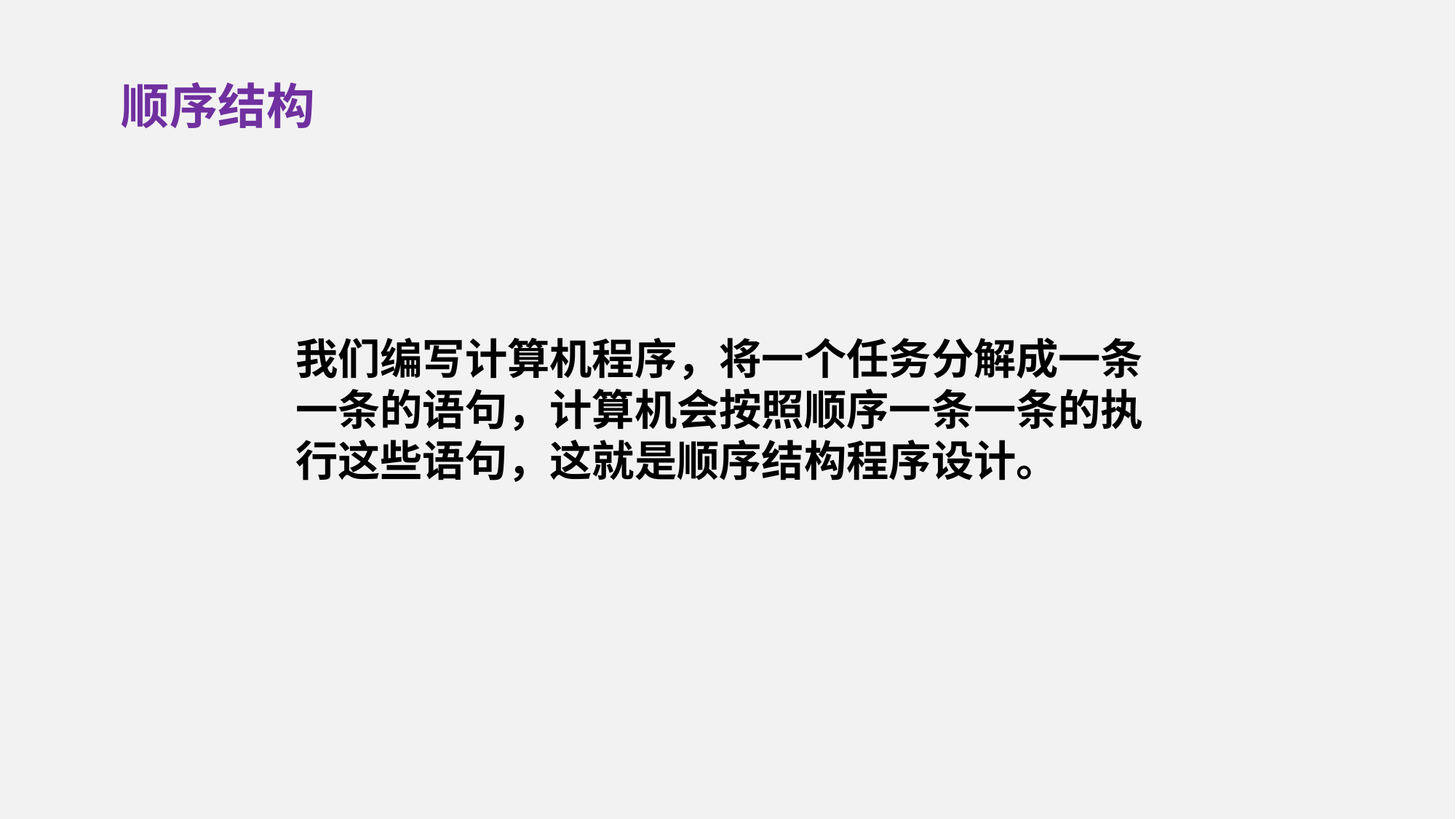

顺序结构
我们编写计算机程序，将一个任务分解成一条一条的语句，计算机会按照顺序一条一条的执行这些语句，这就是顺序结构程序设计。